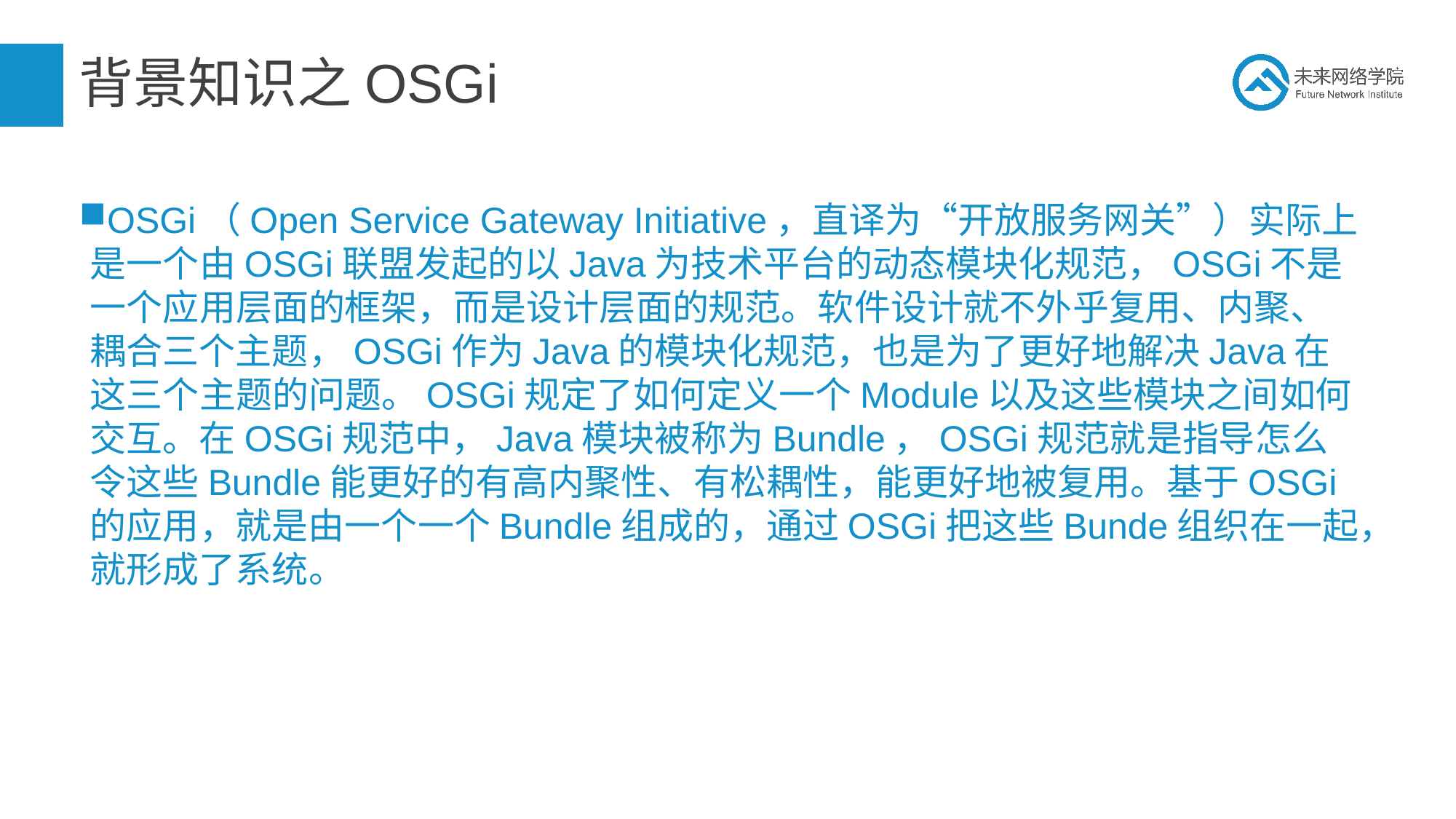

# 背景知识之OSGi
OSGi（Open Service Gateway Initiative，直译为“开放服务网关”）实际上是一个由OSGi联盟发起的以Java为技术平台的动态模块化规范，OSGi不是一个应用层面的框架，而是设计层面的规范。软件设计就不外乎复用、内聚、耦合三个主题，OSGi作为Java的模块化规范，也是为了更好地解决Java在这三个主题的问题。OSGi规定了如何定义一个Module以及这些模块之间如何交互。在OSGi规范中，Java模块被称为Bundle，OSGi规范就是指导怎么令这些Bundle能更好的有高内聚性、有松耦性，能更好地被复用。基于OSGi的应用，就是由一个一个Bundle组成的，通过OSGi把这些Bunde组织在一起，就形成了系统。